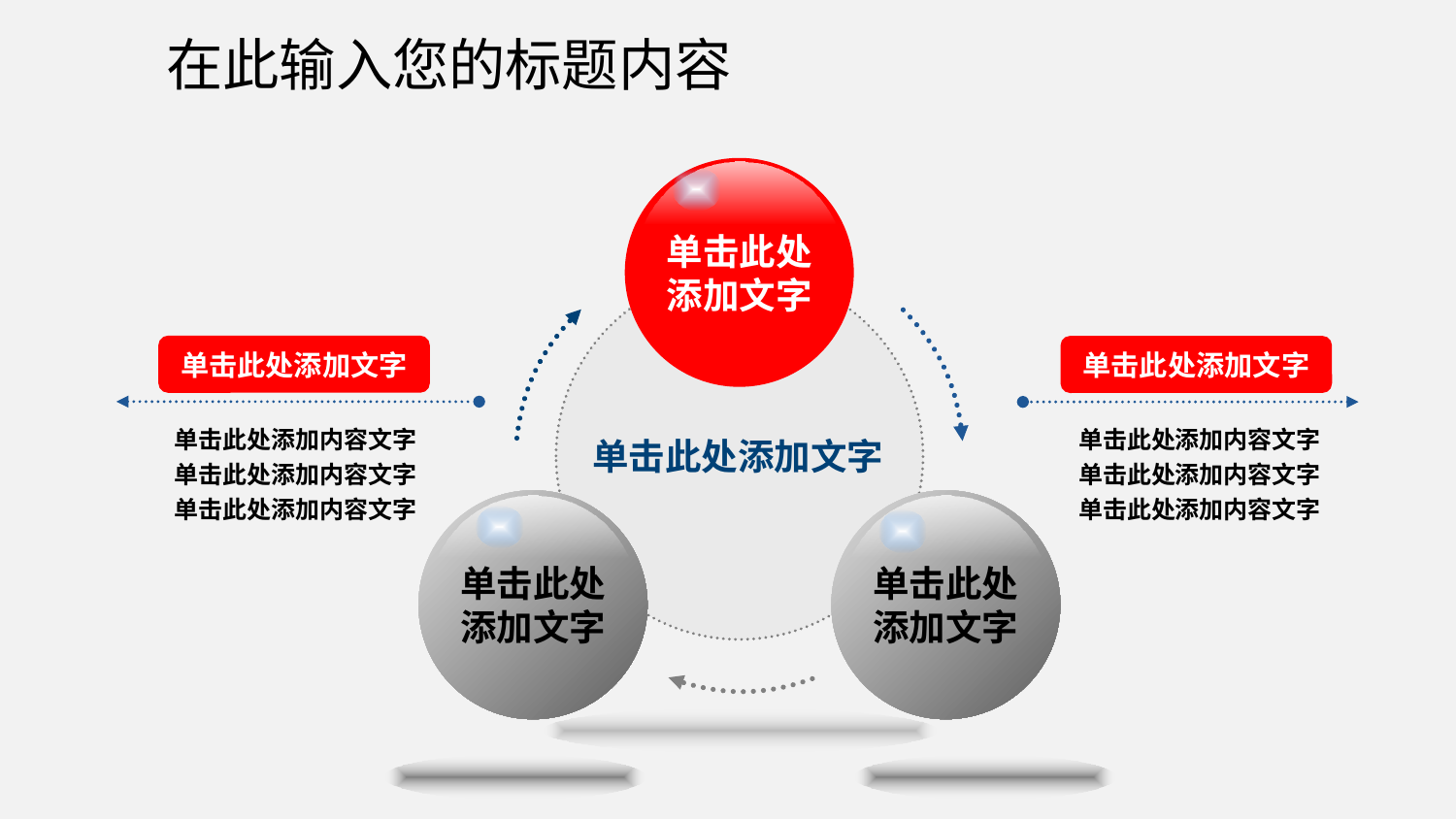

在此输入您的标题内容
单击此处
添加文字

单击此处添加文字
单击此处添加文字

单击此处添加内容文字
单击此处添加内容文字
单击此处添加内容文字
单击此处添加内容文字
单击此处添加内容文字
单击此处添加内容文字
单击此处添加文字
单击此处
添加文字

单击此处
添加文字